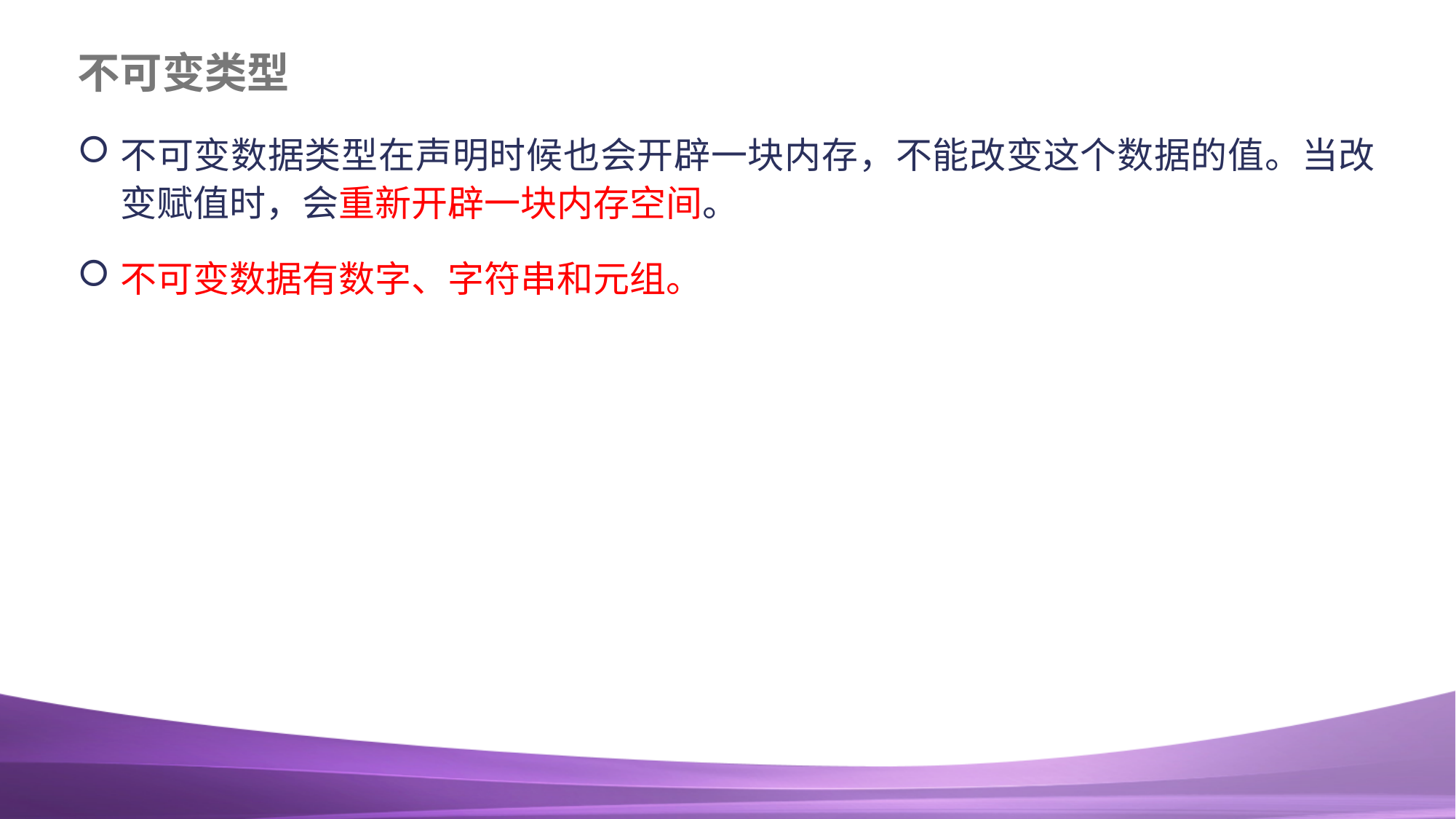

# 不可变类型
不可变数据类型在声明时候也会开辟一块内存，不能改变这个数据的值。当改变赋值时，会重新开辟一块内存空间。
不可变数据有数字、字符串和元组。